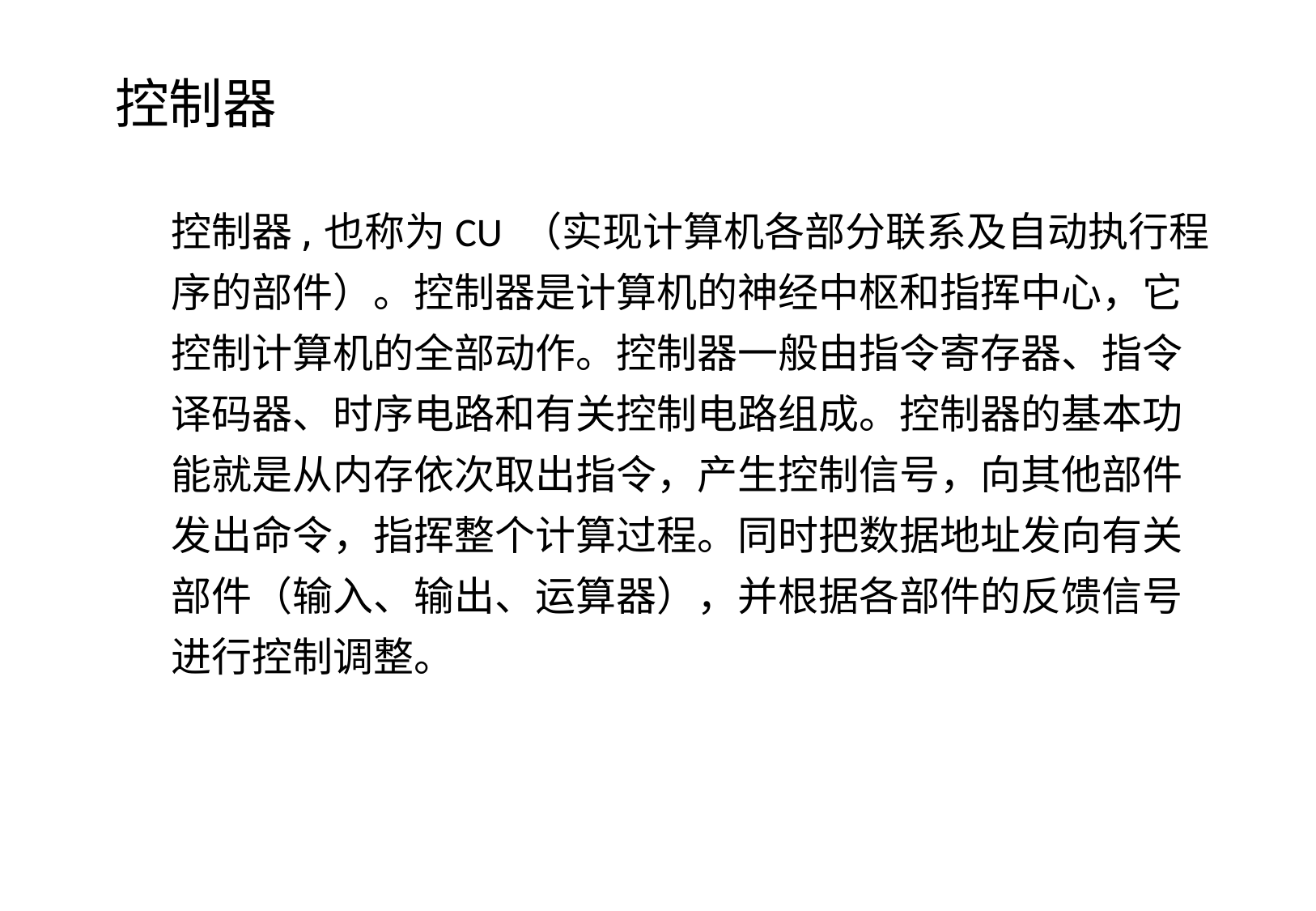

控制器
控制器,也称为CU （实现计算机各部分联系及自动执行程序的部件）。控制器是计算机的神经中枢和指挥中心，它控制计算机的全部动作。控制器一般由指令寄存器、指令译码器、时序电路和有关控制电路组成。控制器的基本功能就是从内存依次取出指令，产生控制信号，向其他部件发出命令，指挥整个计算过程。同时把数据地址发向有关部件（输入、输出、运算器），并根据各部件的反馈信号进行控制调整。